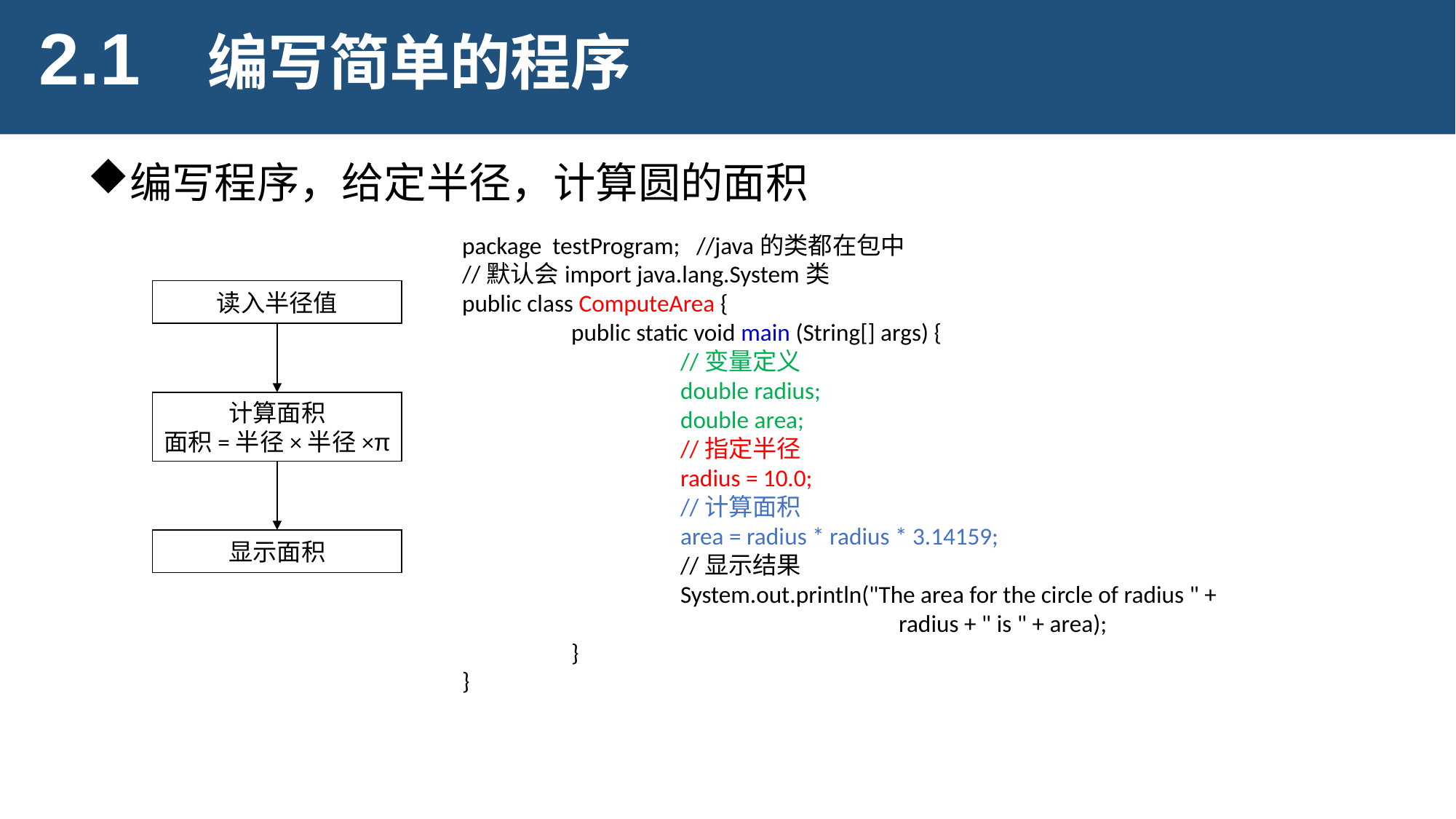

2.1
编写简单的程序
编写程序，给定半径，计算圆的面积
package  testProgram;   //java的类都在包中
//默认会import java.lang.System类
public class ComputeArea {
	public static void main (String[] args) {
		//变量定义
		double radius;
		double area;
		//指定半径
		radius = 10.0;
		//计算面积
		area = radius * radius * 3.14159;
		//显示结果
		System.out.println("The area for the circle of radius " +
				radius + " is " + area);
	}
}
读入半径值
计算面积
面积=半径×半径×π
显示面积